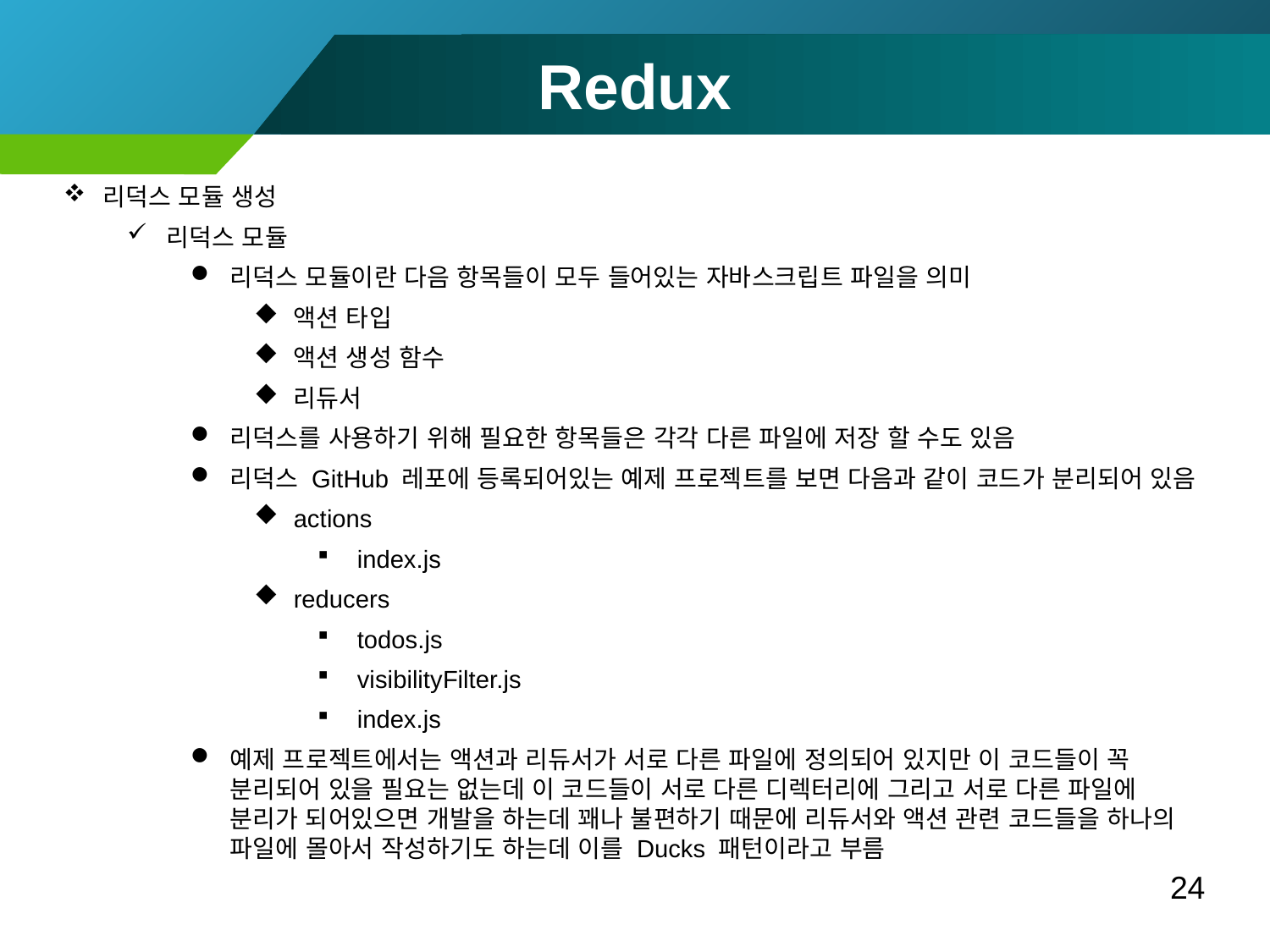

Redux
리덕스 모듈 생성
리덕스 모듈
리덕스 모듈이란 다음 항목들이 모두 들어있는 자바스크립트 파일을 의미
액션 타입
액션 생성 함수
리듀서
리덕스를 사용하기 위해 필요한 항목들은 각각 다른 파일에 저장 할 수도 있음
리덕스 GitHub 레포에 등록되어있는 예제 프로젝트를 보면 다음과 같이 코드가 분리되어 있음
actions
index.js
reducers
todos.js
visibilityFilter.js
index.js
예제 프로젝트에서는 액션과 리듀서가 서로 다른 파일에 정의되어 있지만 이 코드들이 꼭 분리되어 있을 필요는 없는데 이 코드들이 서로 다른 디렉터리에 그리고 서로 다른 파일에 분리가 되어있으면 개발을 하는데 꽤나 불편하기 때문에 리듀서와 액션 관련 코드들을 하나의 파일에 몰아서 작성하기도 하는데 이를 Ducks 패턴이라고 부름
24